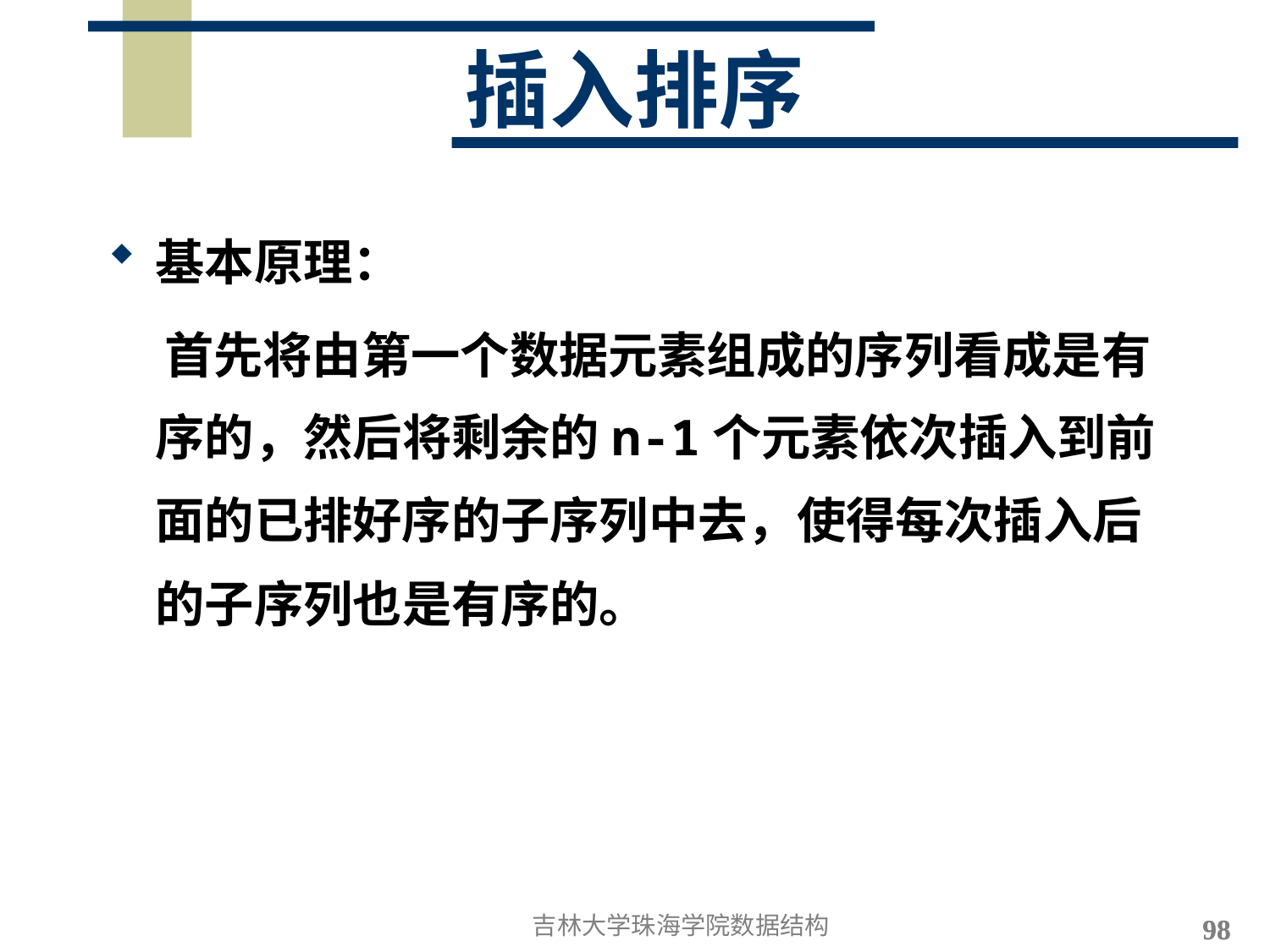

# 插入排序
基本原理：
    首先将由第一个数据元素组成的序列看成是有序的，然后将剩余的n-1个元素依次插入到前面的已排好序的子序列中去，使得每次插入后的子序列也是有序的。
98
吉林大学珠海学院数据结构